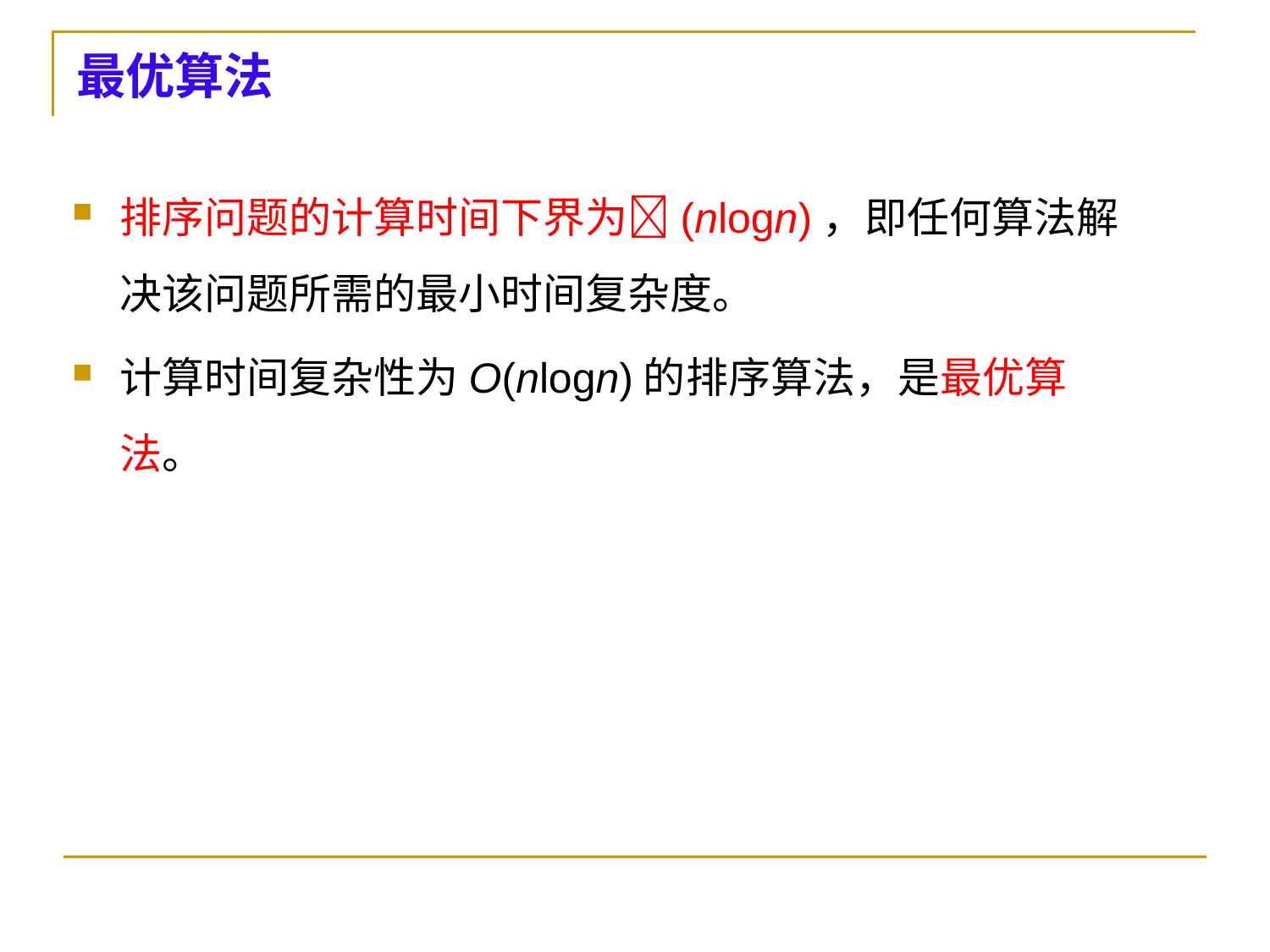

# 最优算法
排序问题的计算时间下界为Ω(nlogn)，即任何算法解决该问题所需的最小时间复杂度。
计算时间复杂性为O(nlogn)的排序算法，是最优算法。